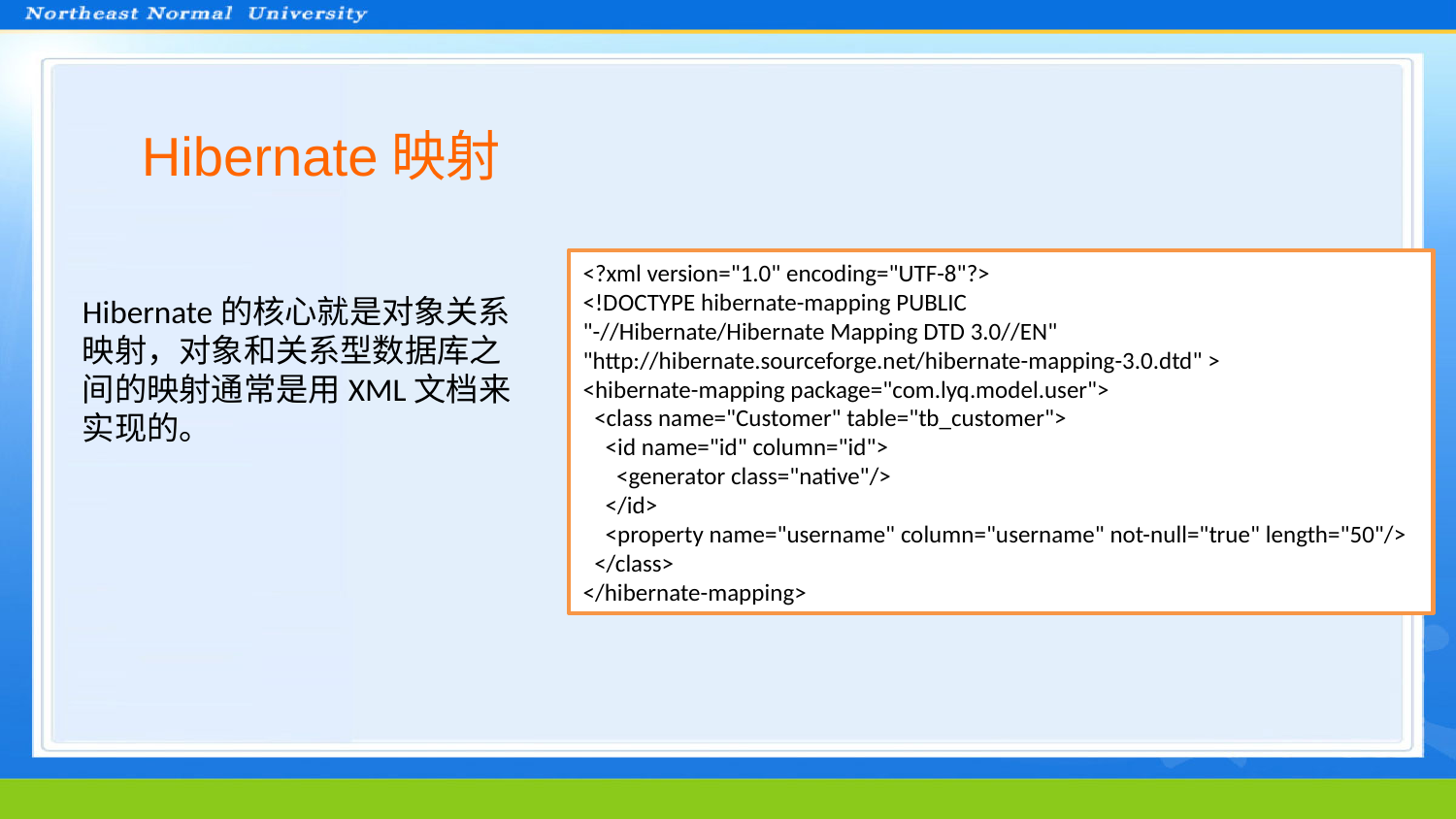

Hibernate映射
<?xml version="1.0" encoding="UTF-8"?>
<!DOCTYPE hibernate-mapping PUBLIC
"-//Hibernate/Hibernate Mapping DTD 3.0//EN"
"http://hibernate.sourceforge.net/hibernate-mapping-3.0.dtd" >
<hibernate-mapping package="com.lyq.model.user">
  <class name="Customer" table="tb_customer">
    <id name="id" column="id">
      <generator class="native"/>
    </id>
    <property name="username" column="username" not-null="true" length="50"/>
  </class>
</hibernate-mapping>
Hibernate的核心就是对象关系映射，对象和关系型数据库之间的映射通常是用XML文档来实现的。